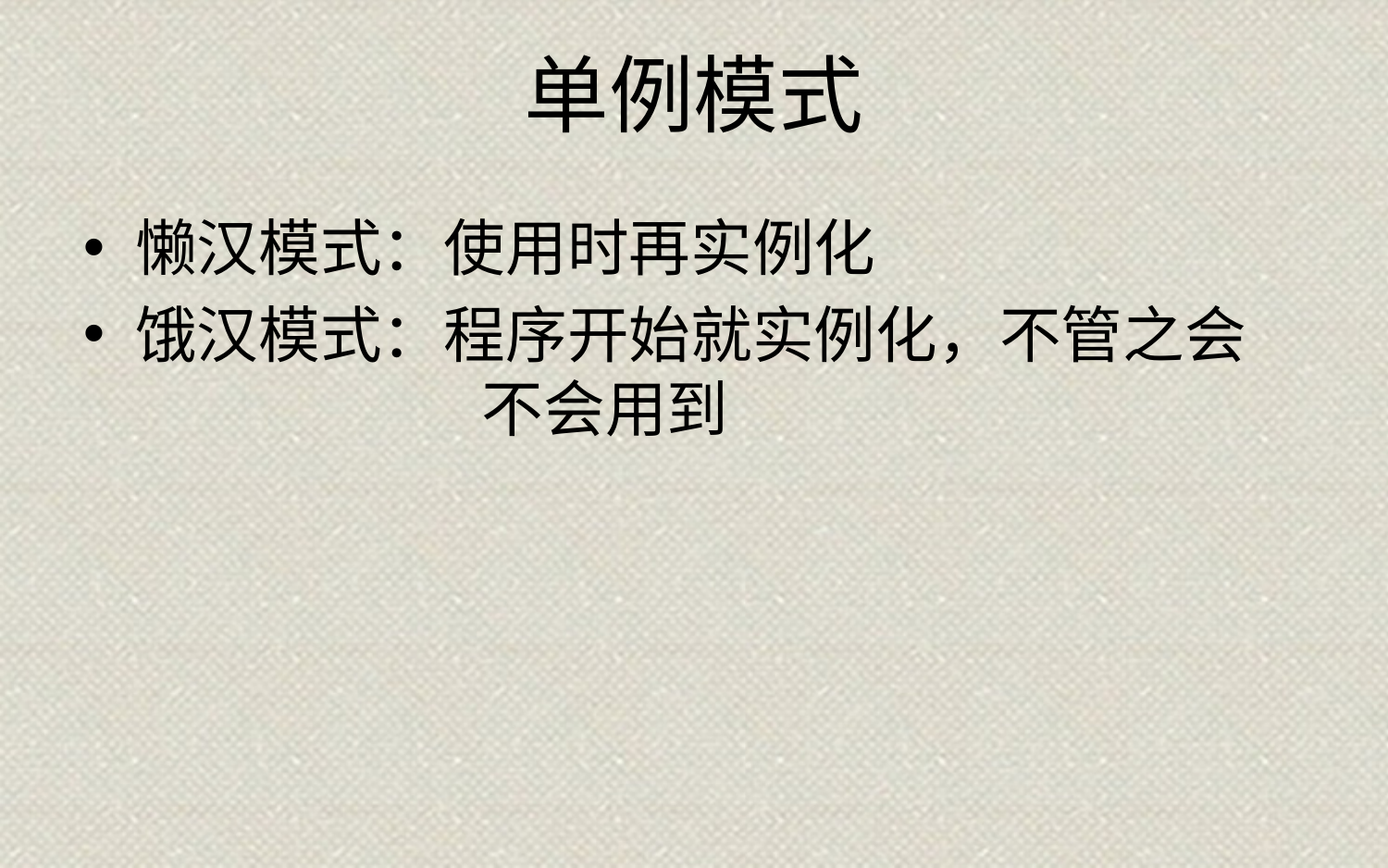

# 单例模式
懒汉模式：使用时再实例化
饿汉模式：程序开始就实例化，不管之会		     不会用到